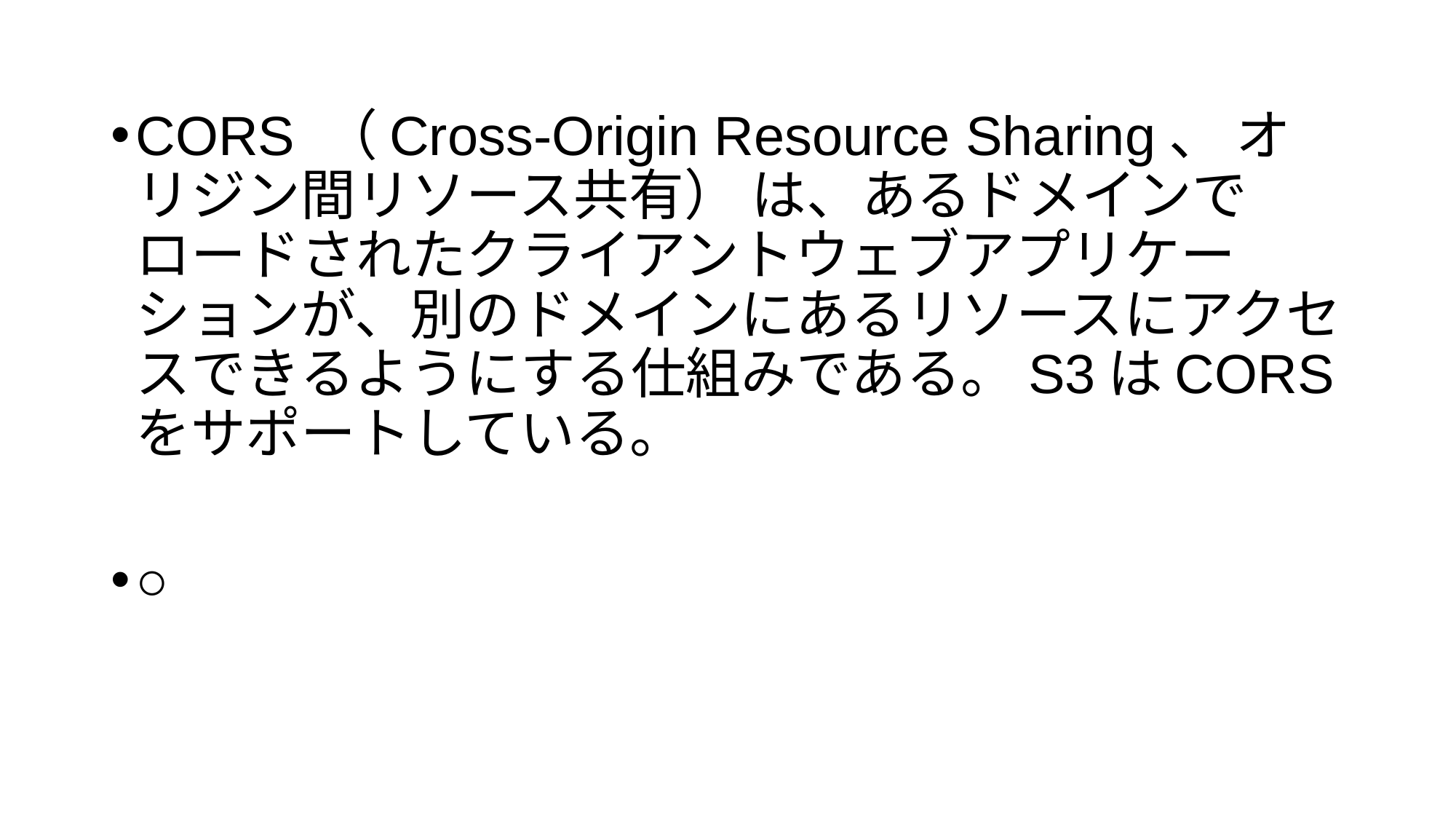

CORS （Cross-Origin Resource Sharing、 オリジン間リソース共有） は、あるドメインでロードされたクライアントウェブアプリケーションが、別のドメインにあるリソースにアクセスできるようにする仕組みである。S3はCORSをサポートしている。

○